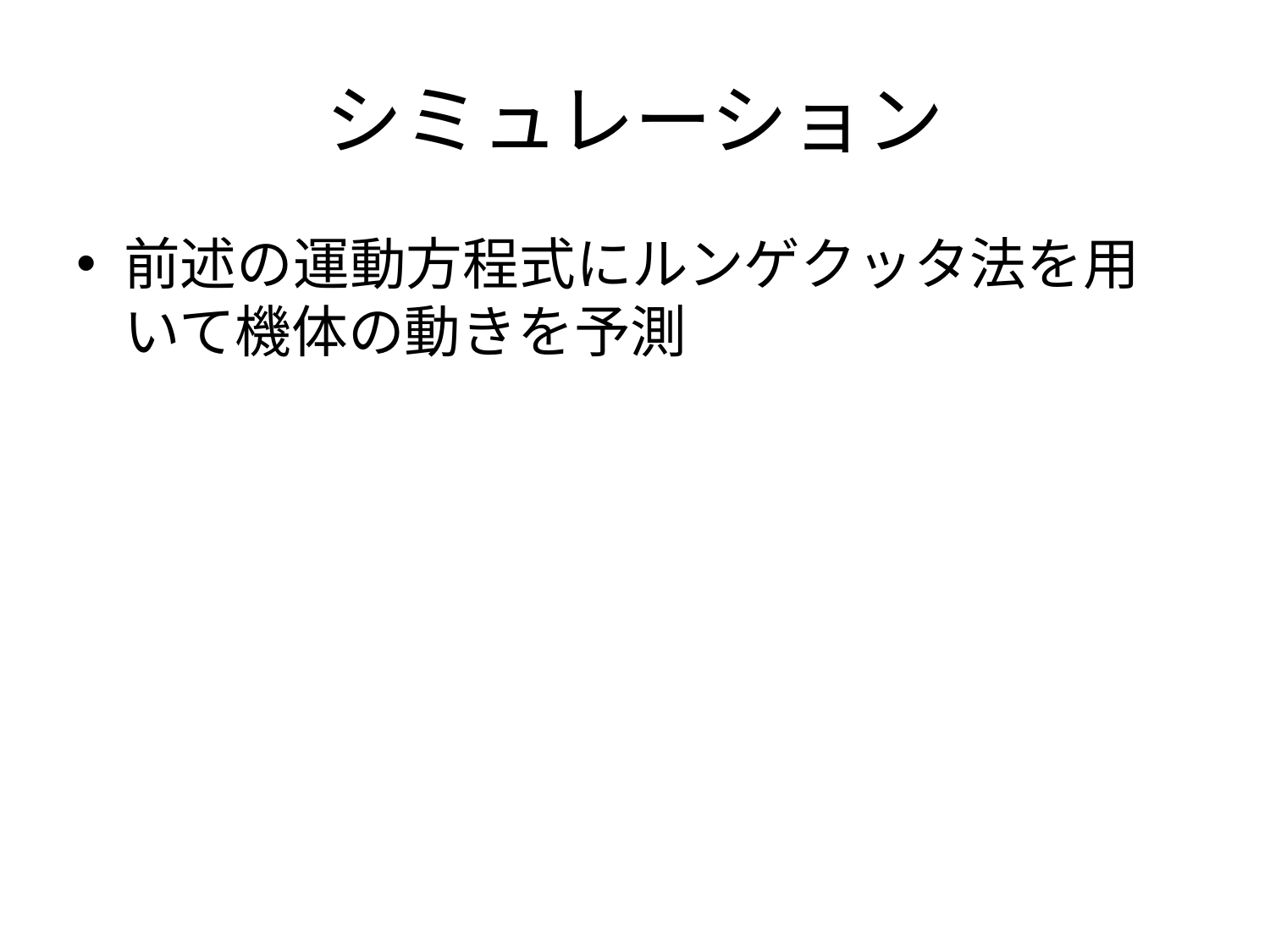

# シミュレーション
前述の運動方程式にルンゲクッタ法を用いて機体の動きを予測